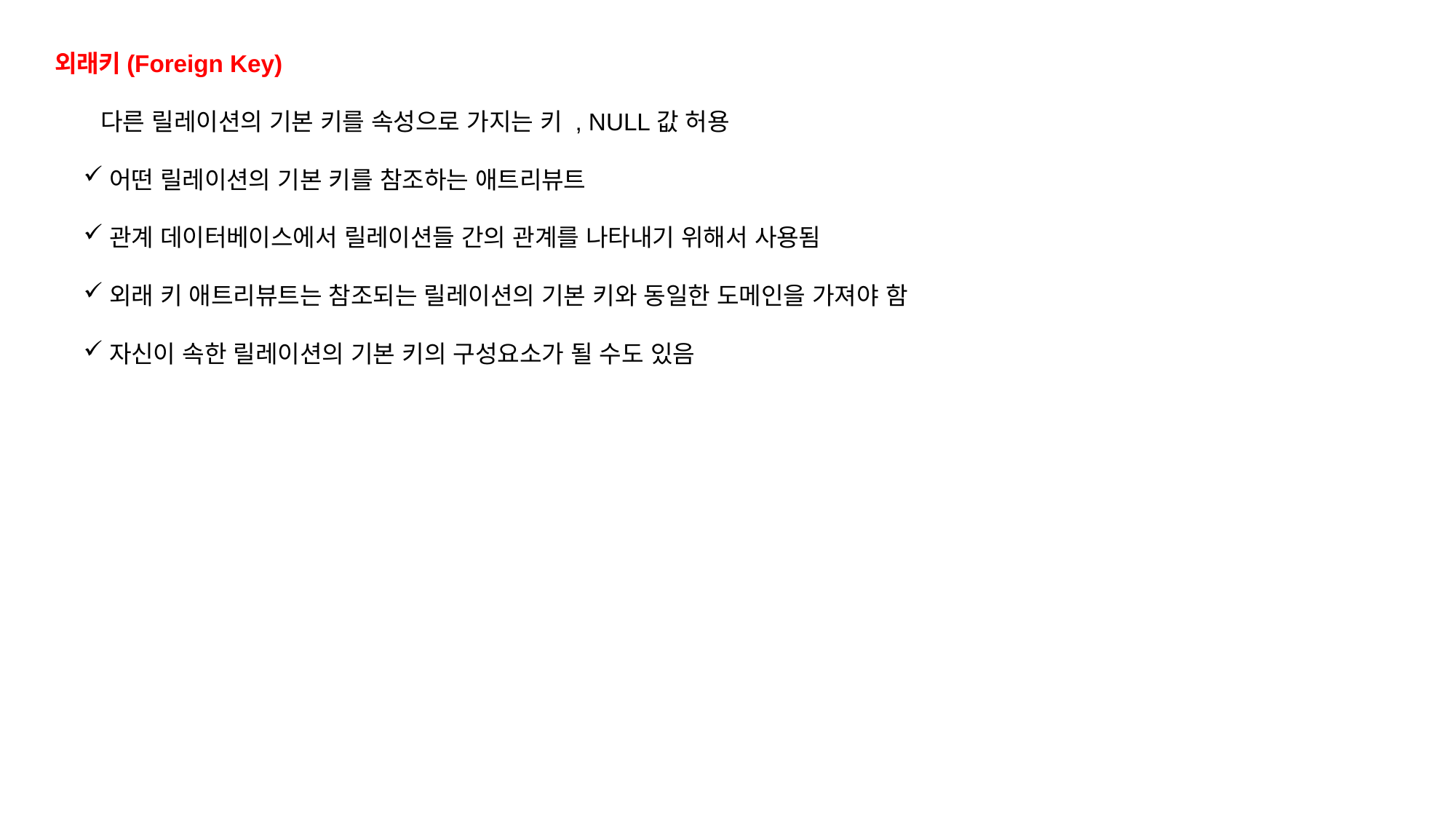

외래키(Foreign Key)
      다른 릴레이션의 기본 키를 속성으로 가지는 키 , NULL값 허용
어떤 릴레이션의 기본 키를 참조하는 애트리뷰트
관계 데이터베이스에서 릴레이션들 간의 관계를 나타내기 위해서 사용됨
외래 키 애트리뷰트는 참조되는 릴레이션의 기본 키와 동일한 도메인을 가져야 함
자신이 속한 릴레이션의 기본 키의 구성요소가 될 수도 있음